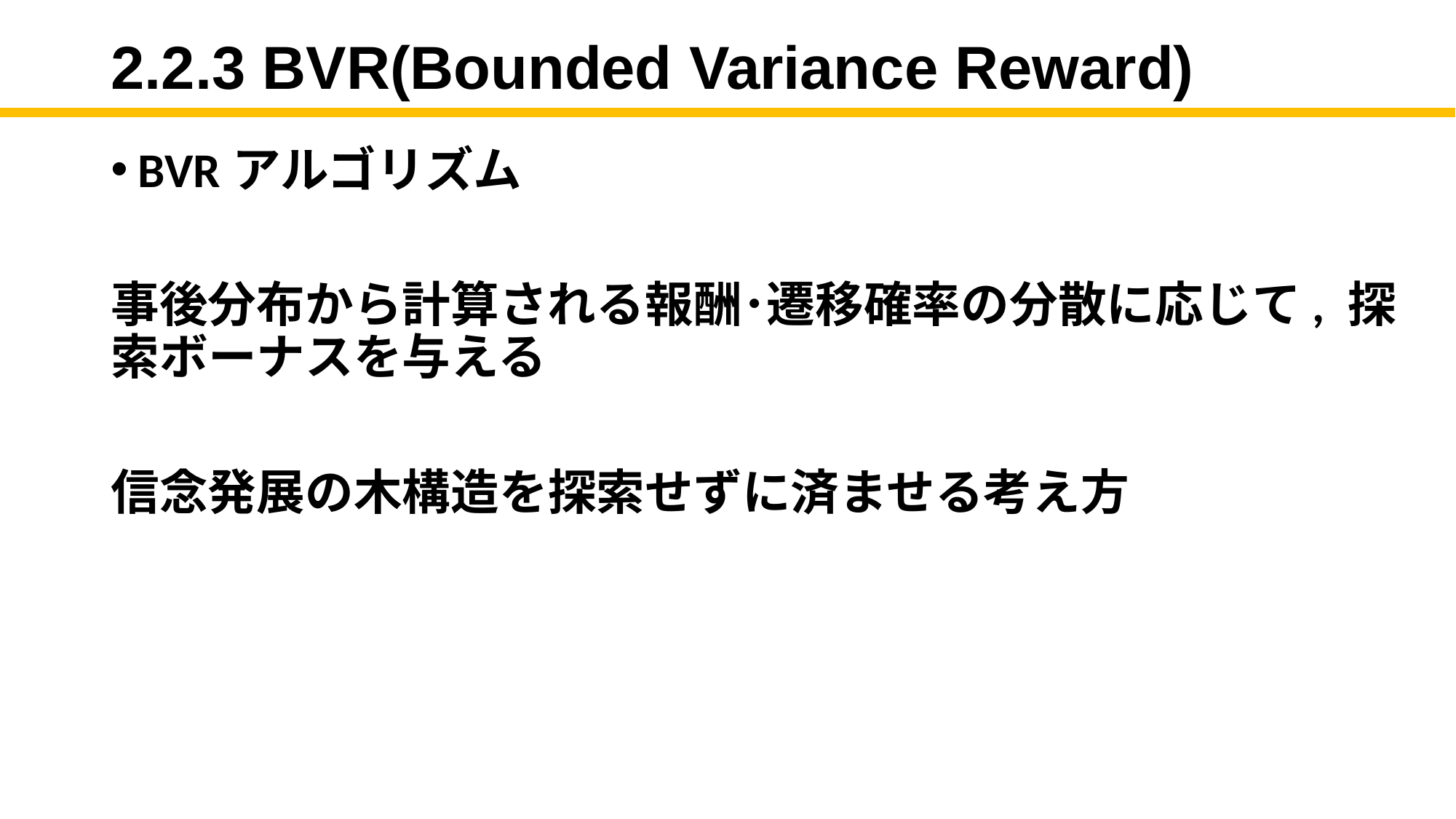

# 2.2.3 BVR(Bounded Variance Reward)
BVRアルゴリズム

事後分布から計算される報酬･遷移確率の分散に応じて, 探索ボーナスを与える

信念発展の木構造を探索せずに済ませる考え方